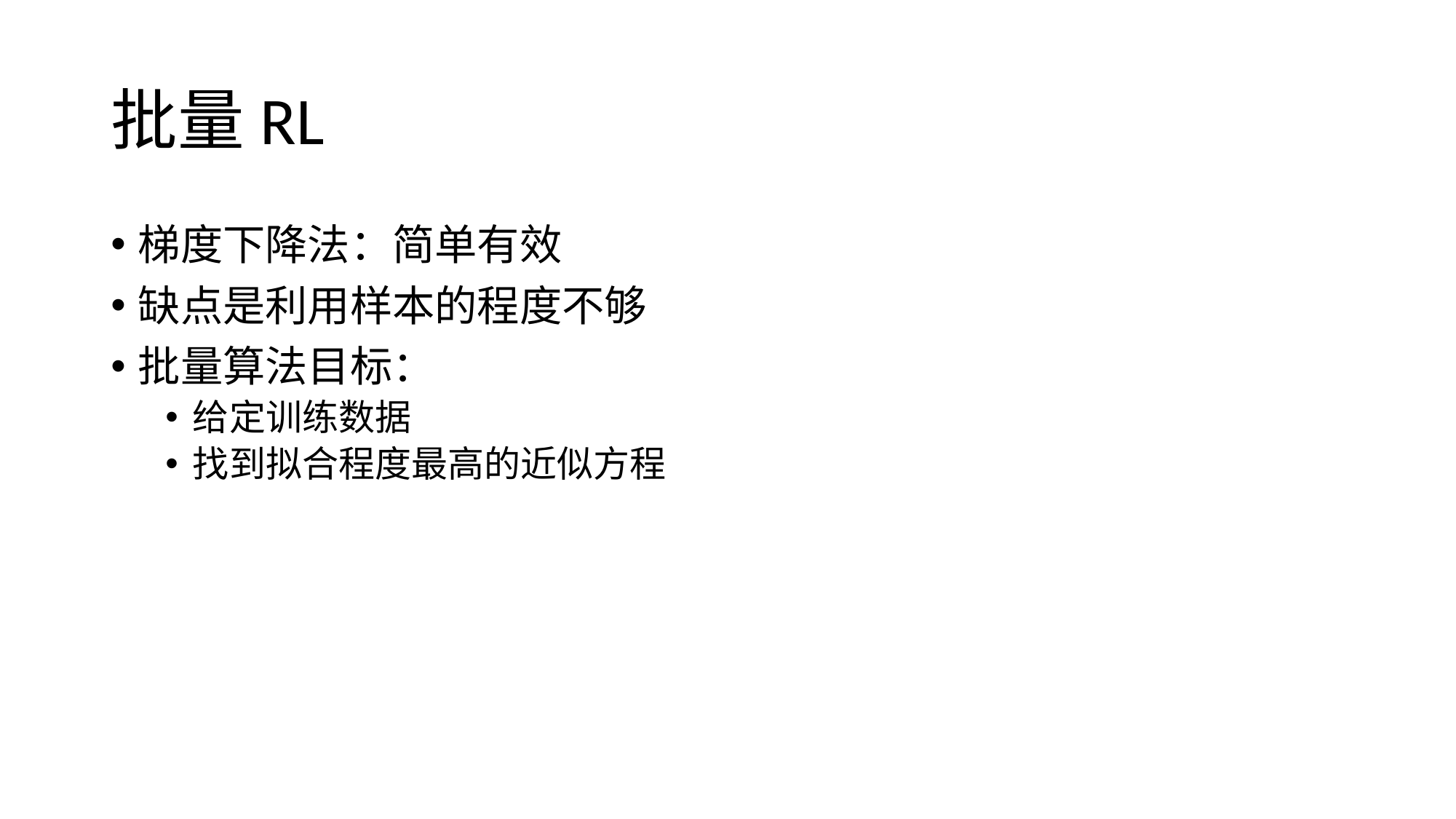

# 批量RL
梯度下降法：简单有效
缺点是利用样本的程度不够
批量算法目标：
给定训练数据
找到拟合程度最高的近似方程